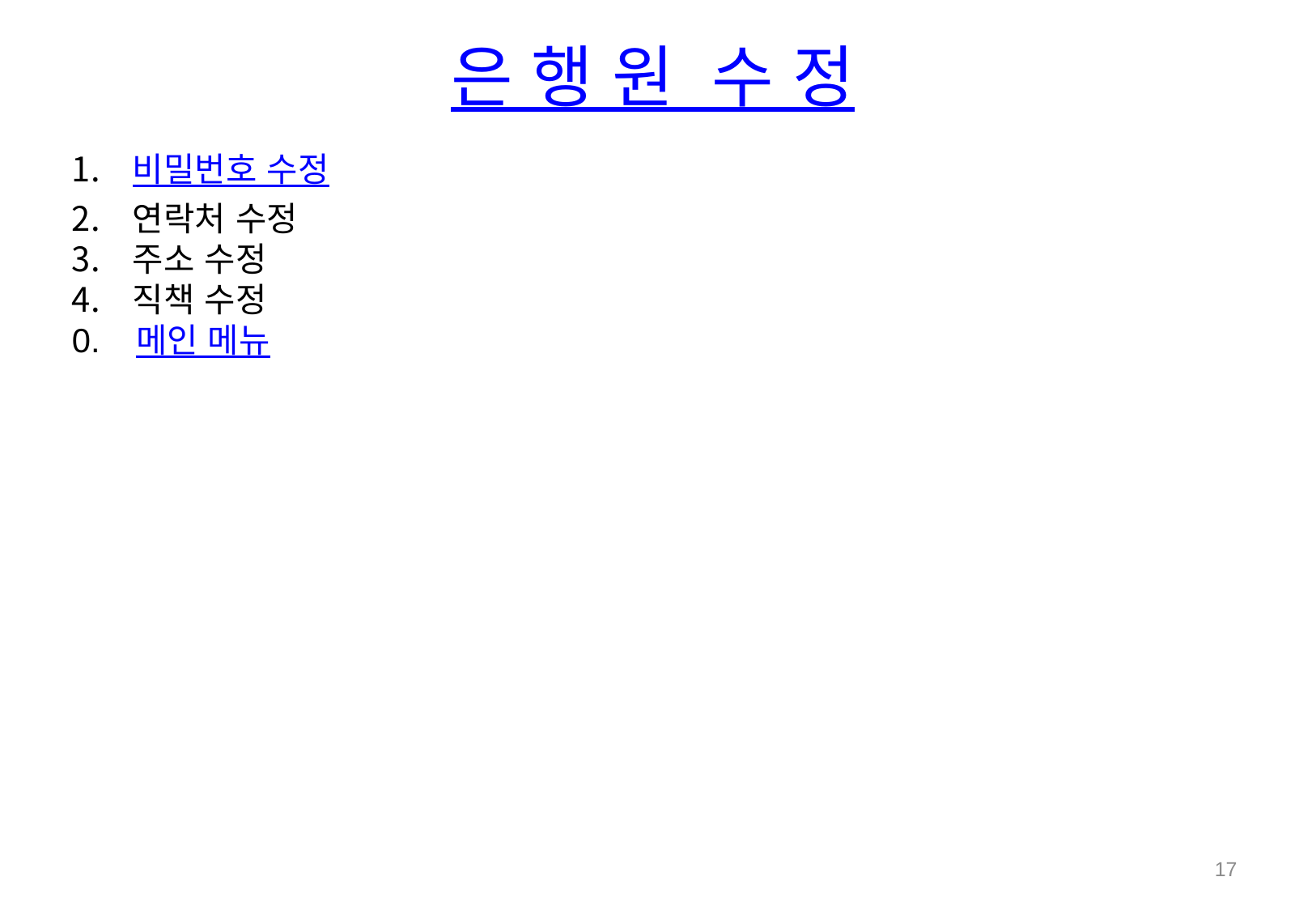

은 행 원  수 정
비밀번호 수정
연락처 수정
주소 수정
직책 수정
0.   메인 메뉴

17